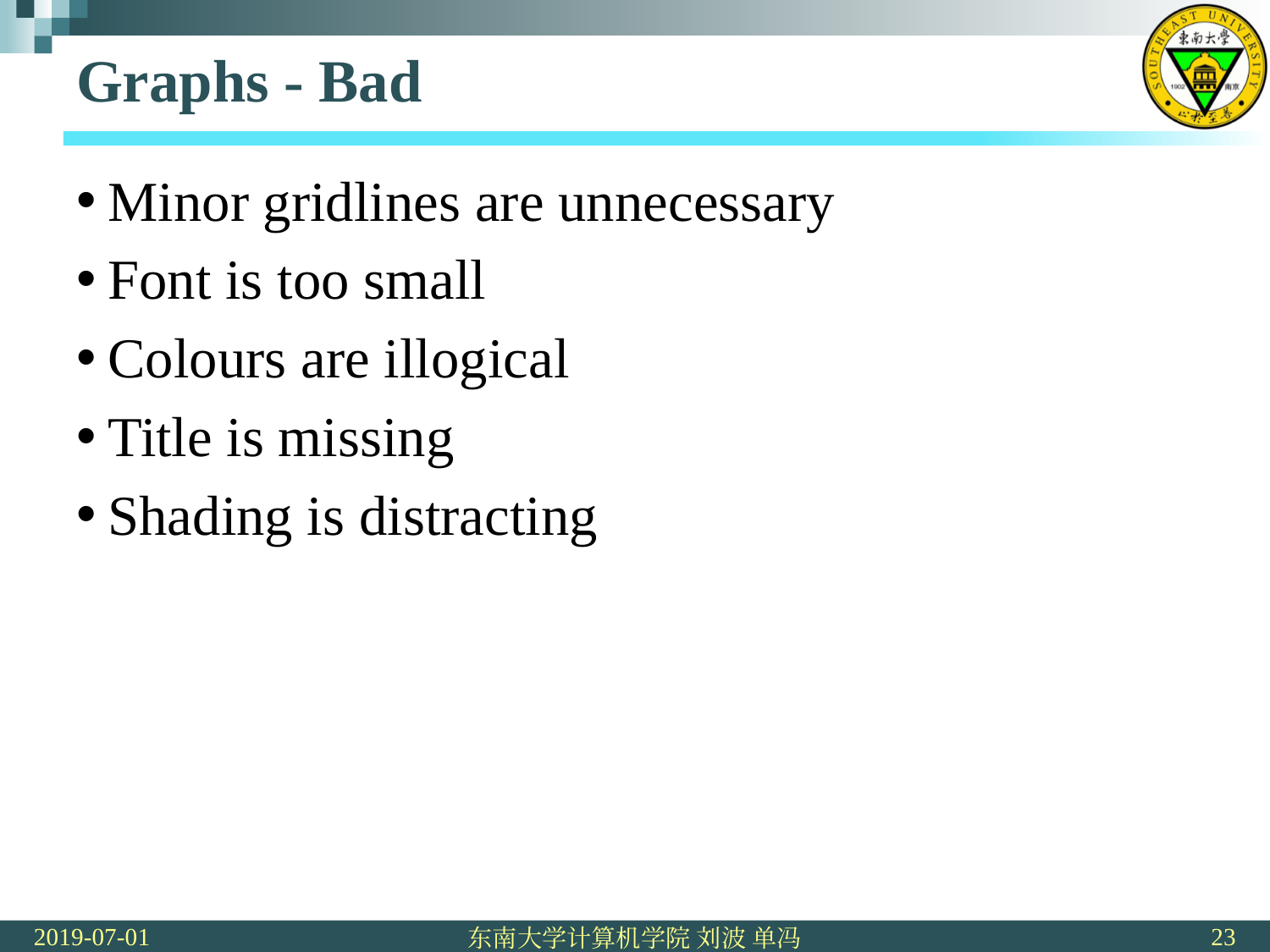

# Graphs - Bad
Minor gridlines are unnecessary
Font is too small
Colours are illogical
Title is missing
Shading is distracting

2019-07-01
23
东南大学计算机学院 刘波 单冯